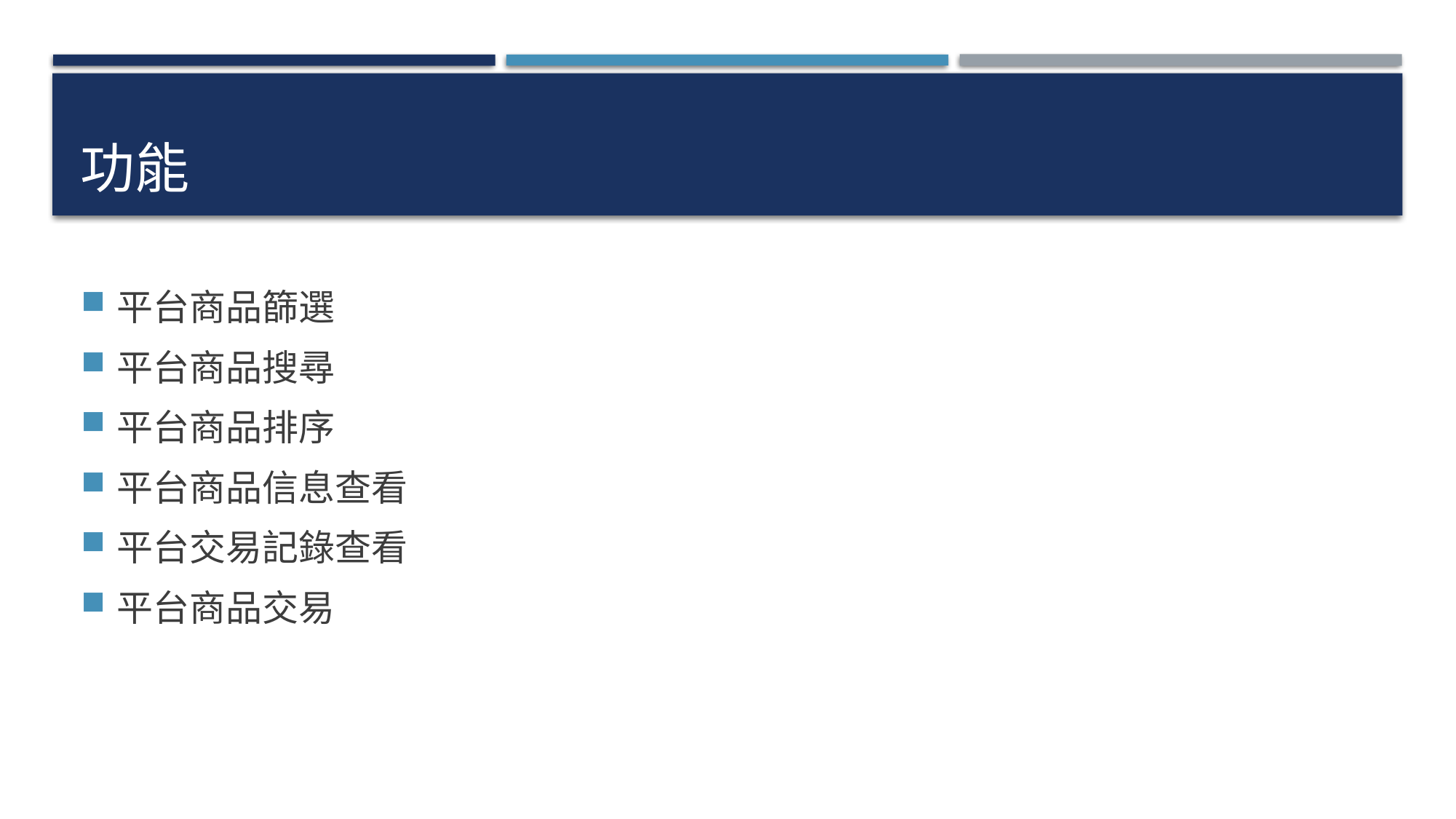

# 功能
平台商品篩選
平台商品搜尋
平台商品排序
平台商品信息查看
平台交易記錄查看
平台商品交易